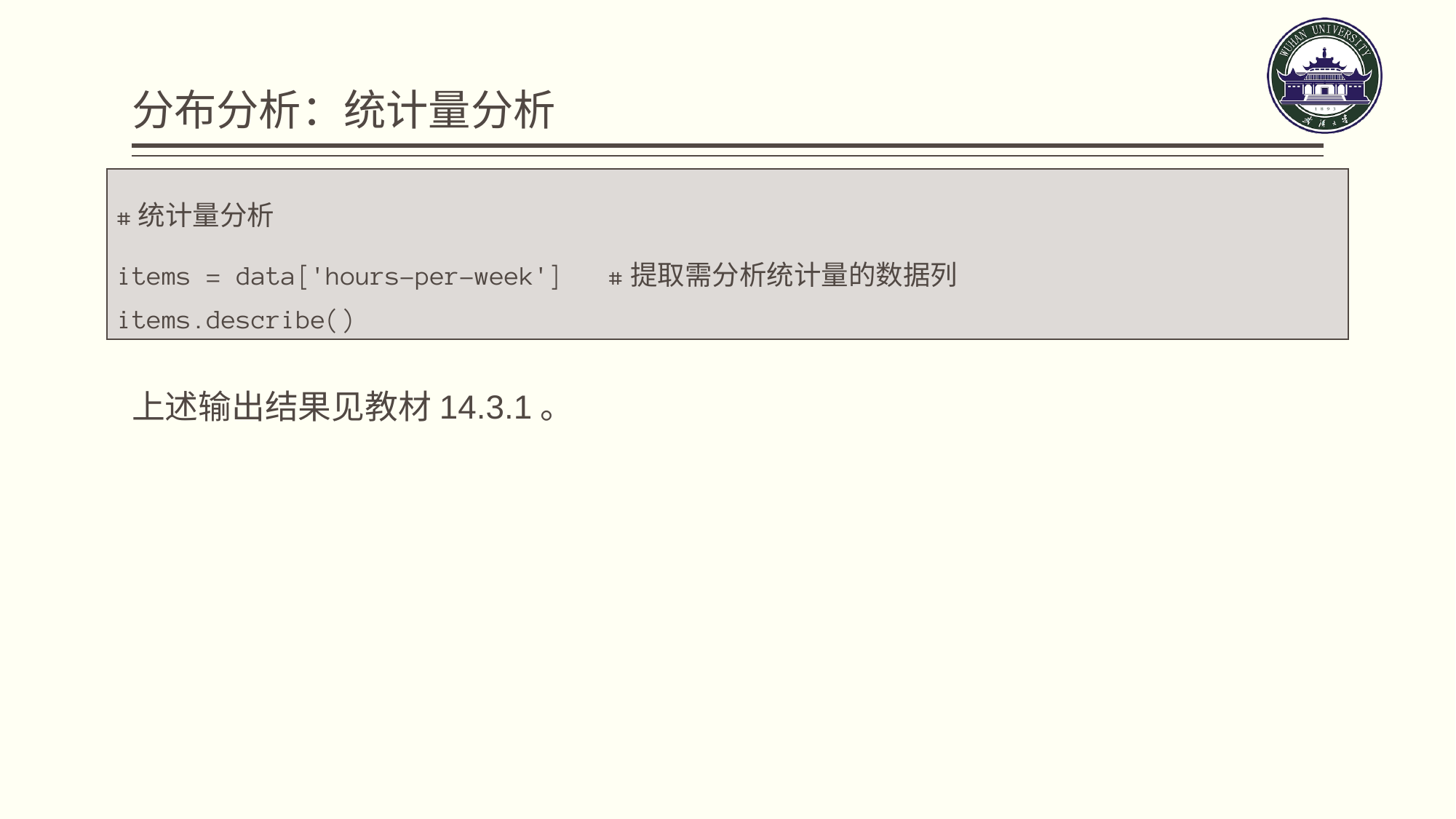

# 分布分析：统计量分析
| #统计量分析 items = data['hours-per-week'] #提取需分析统计量的数据列 items.describe() |
| --- |

上述输出结果见教材14.3.1。